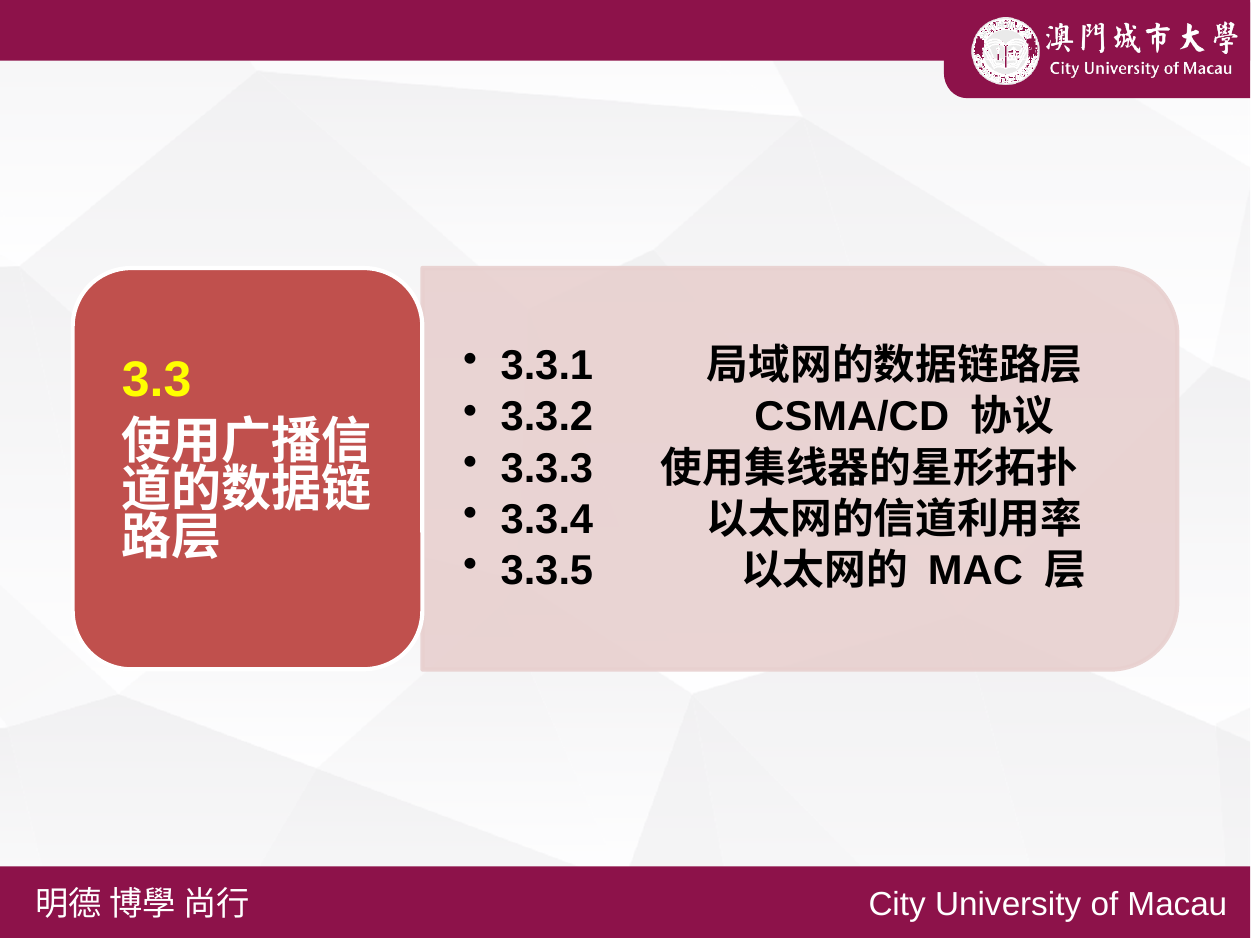

3.3.1         局域网的数据链路层
3.3.2              CSMA/CD 协议
3.3.3     使用集线器的星形拓扑
3.3.4         以太网的信道利用率
3.3.5            以太网的 MAC 层
3.3
使用广播信道的数据链路层